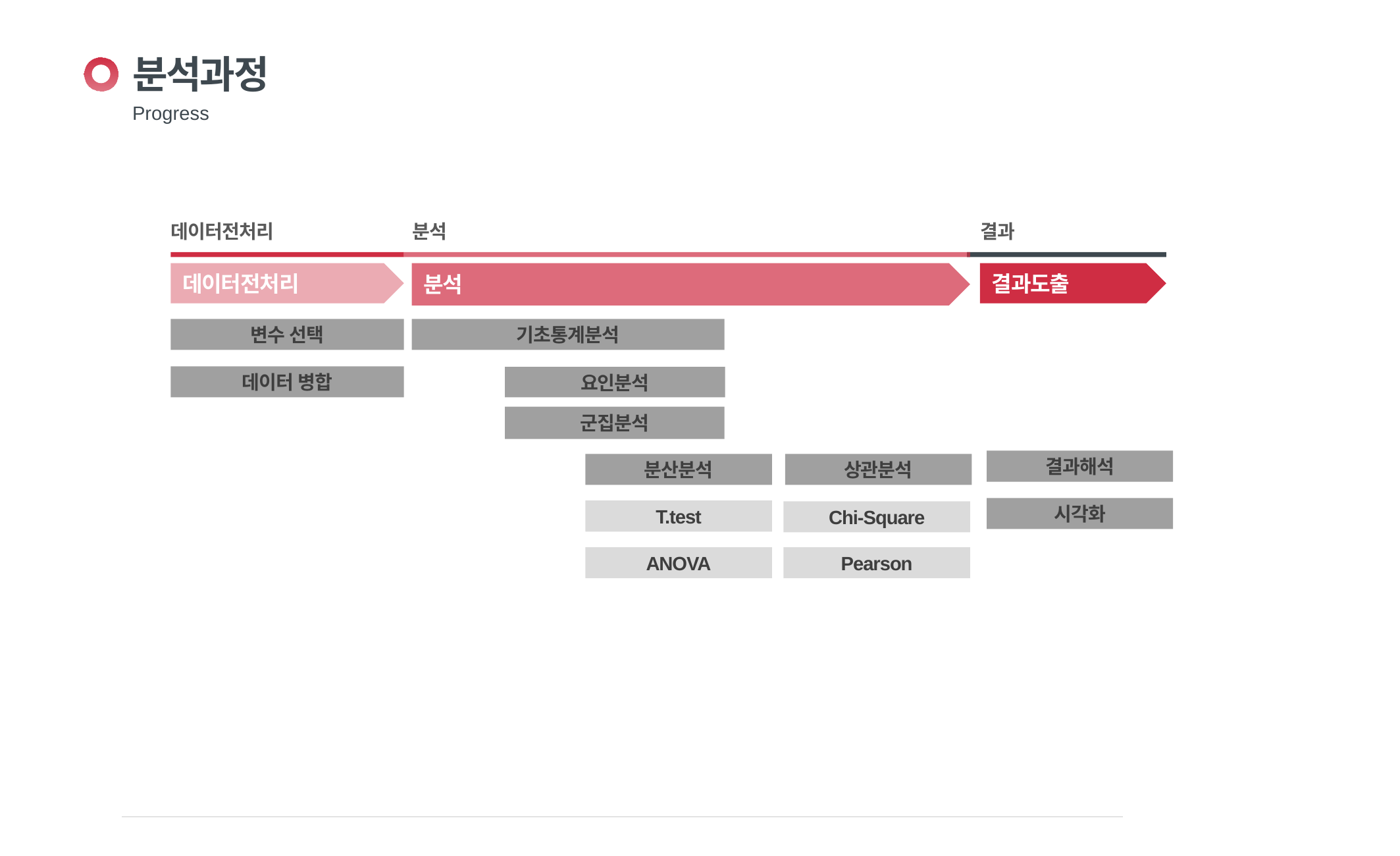

분석과정
Progress
데이터전처리
분석
결과

데이터전처리
분석
결과도출
변수 선택
기초통계분석
데이터 병합
요인분석
군집분석
결과해석
분산분석
상관분석
시각화
T.test
Chi-Square
ANOVA
Pearson